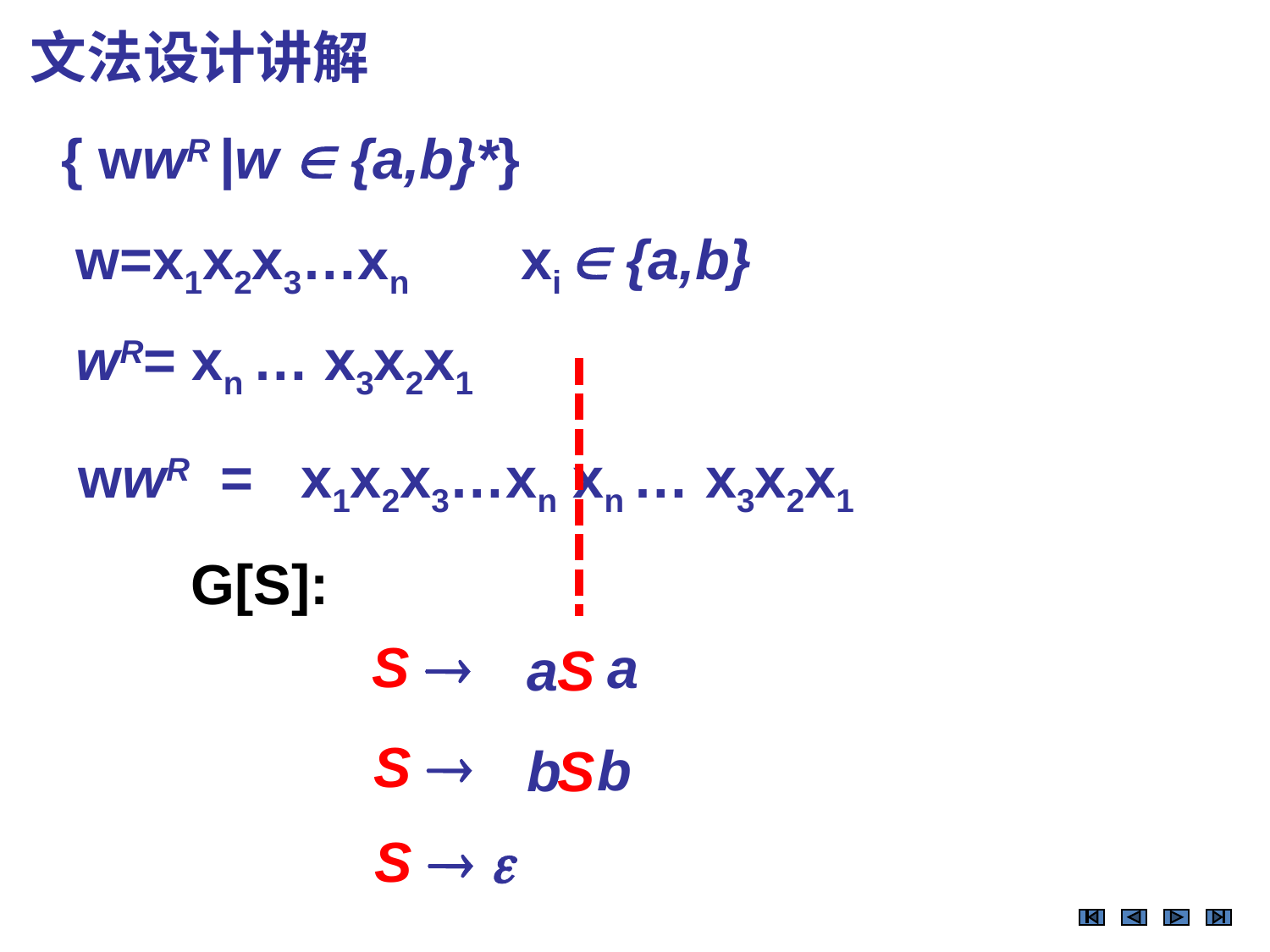

文法设计讲解
{ wwR |w ∈ {a,b}*}
xi ∈ {a,b}
w=x1x2x3…xn
wR= xn … x3x2x1
wwR  =   x1x2x3…xn xn … x3x2x1
G[S]:
S →
a
a
S
S →
b
S
b
S → ε